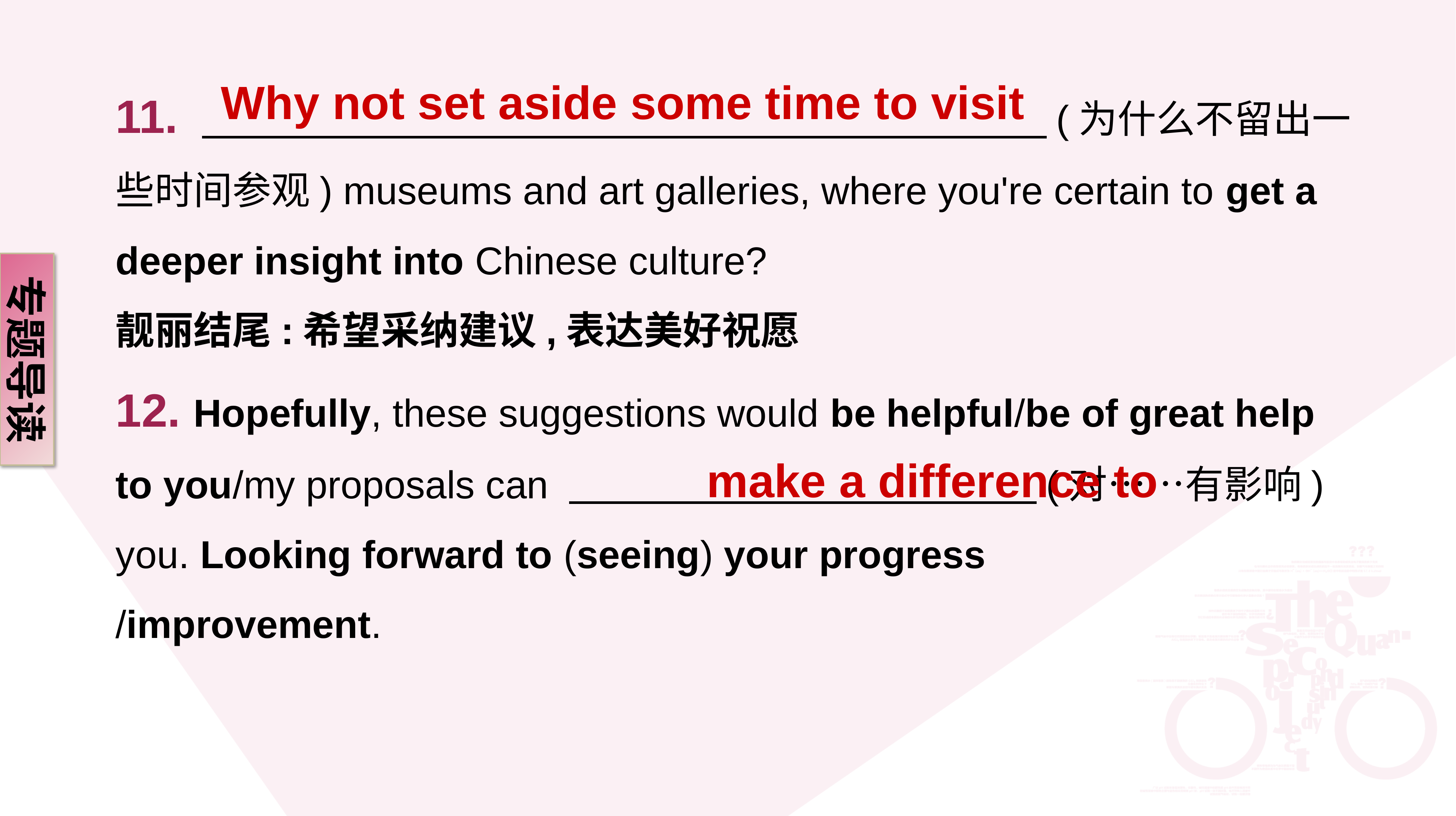

Why not set aside some time to visit
11. 　　　　　　　　                                       　　　　　(为什么不留出一些时间参观) museums and art galleries, where you're certain to get a deeper insight into Chinese culture?
靓丽结尾:希望采纳建议,表达美好祝愿
12. Hopefully, these suggestions would be helpful/be of great help to you/my proposals can 　　    　　　              　　　(对……有影响) you. Looking forward to (seeing) your progress
/improvement.
专题导读
make a difference to